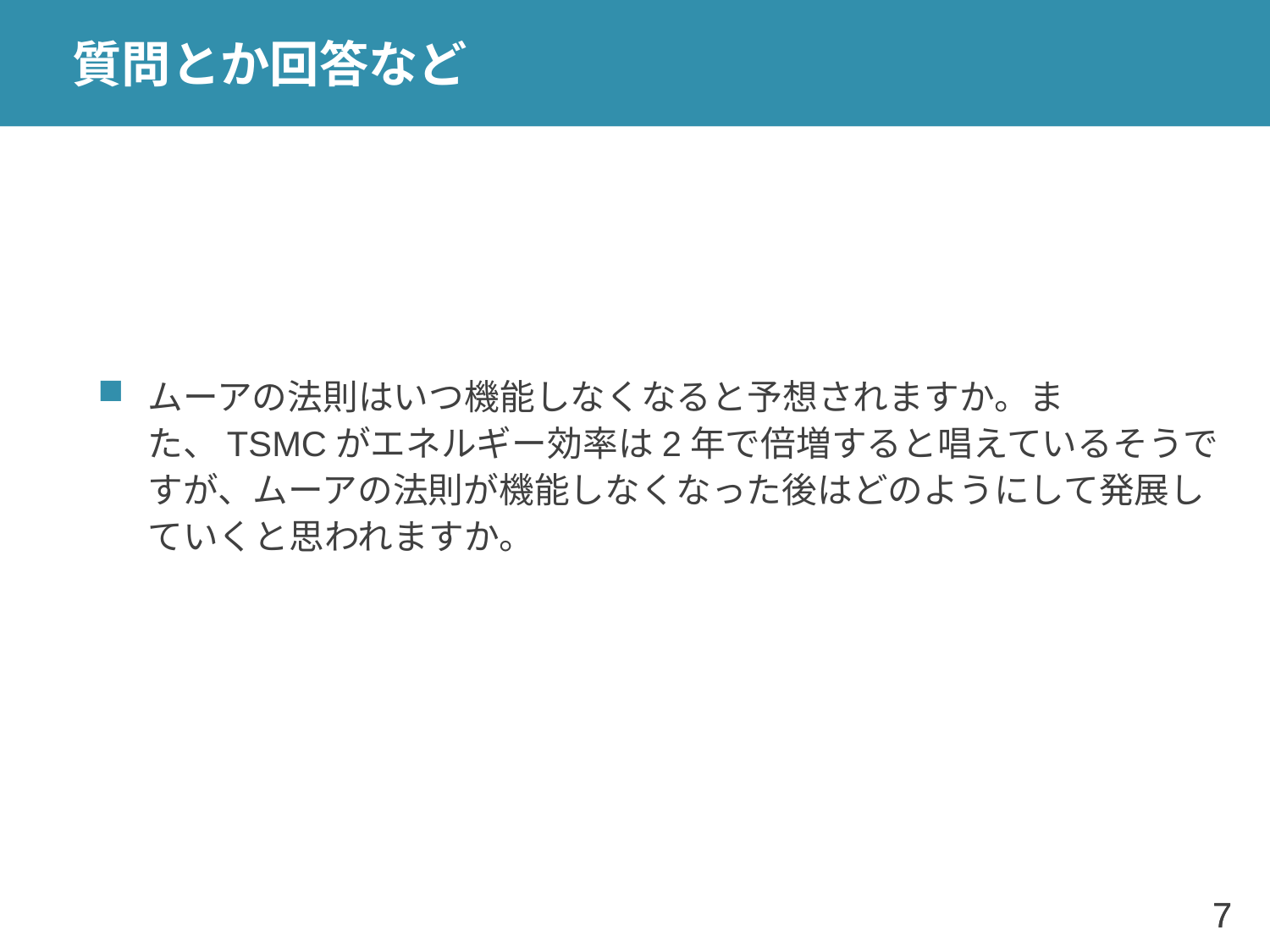

# 質問とか回答など
ムーアの法則はいつ機能しなくなると予想されますか。また、TSMCがエネルギー効率は2年で倍増すると唱えているそうですが、ムーアの法則が機能しなくなった後はどのようにして発展していくと思われますか。